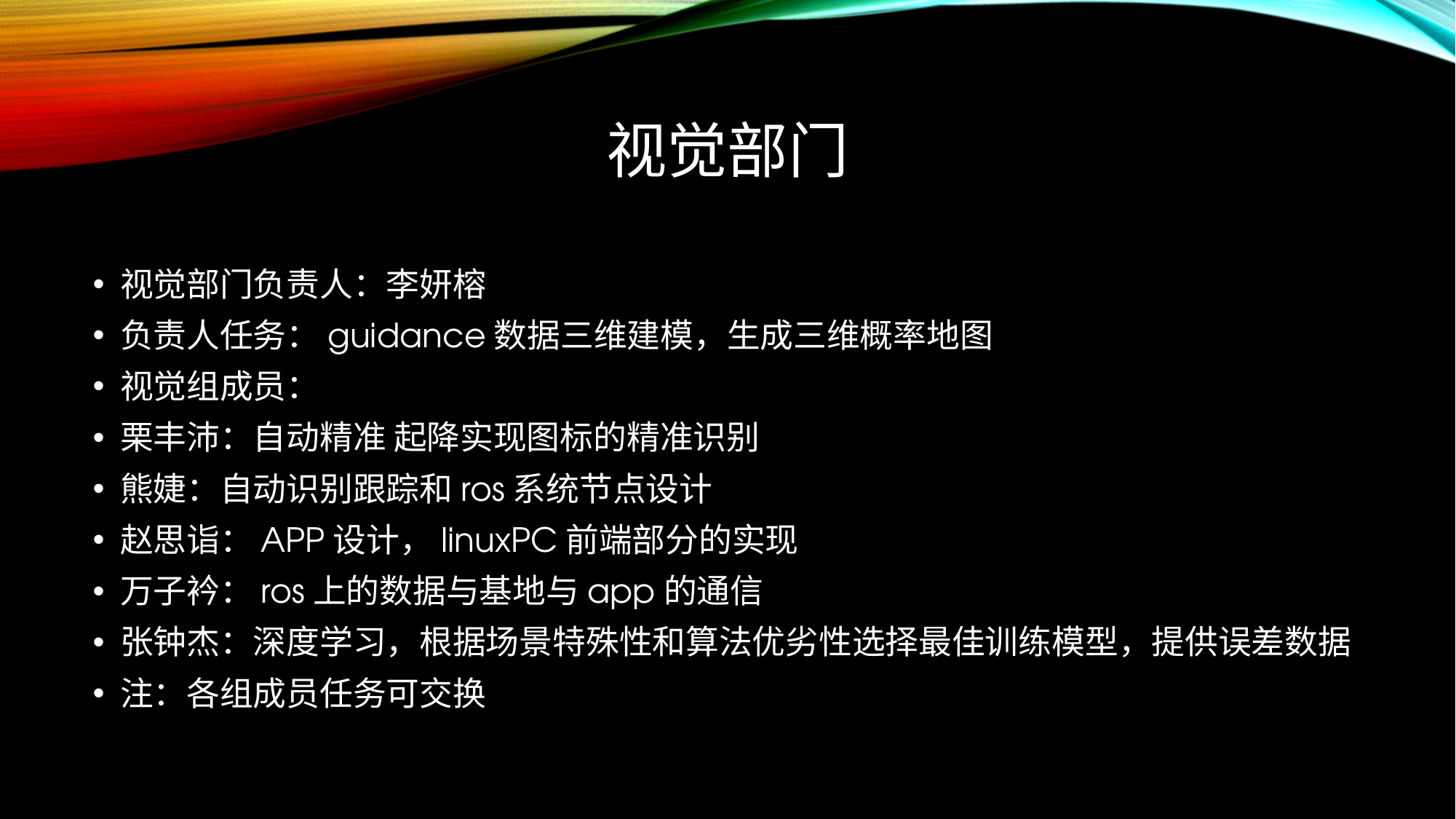

# 视觉部门
视觉部门负责人：李妍榕
负责人任务：guidance数据三维建模，生成三维概率地图
视觉组成员：
栗丰沛：自动精准 起降实现图标的精准识别
熊婕：自动识别跟踪和ros系统节点设计
赵思诣：APP设计，linuxPC前端部分的实现
万子衿：ros上的数据与基地与app的通信
张钟杰：深度学习，根据场景特殊性和算法优劣性选择最佳训练模型，提供误差数据
注：各组成员任务可交换